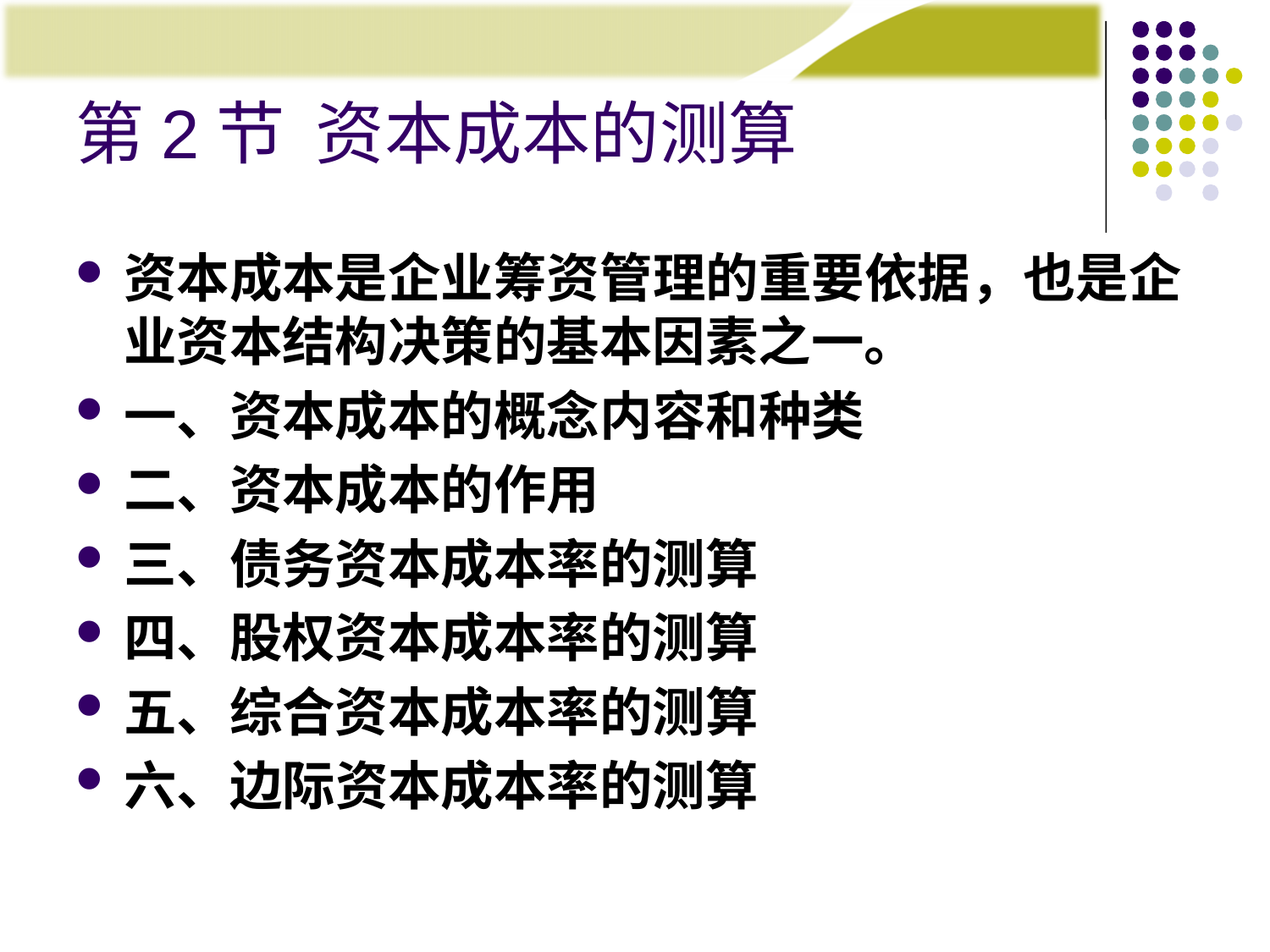

# 第2节  资本成本的测算
资本成本是企业筹资管理的重要依据，也是企业资本结构决策的基本因素之一。
一、资本成本的概念内容和种类
二、资本成本的作用
三、债务资本成本率的测算
四、股权资本成本率的测算
五、综合资本成本率的测算
六、边际资本成本率的测算